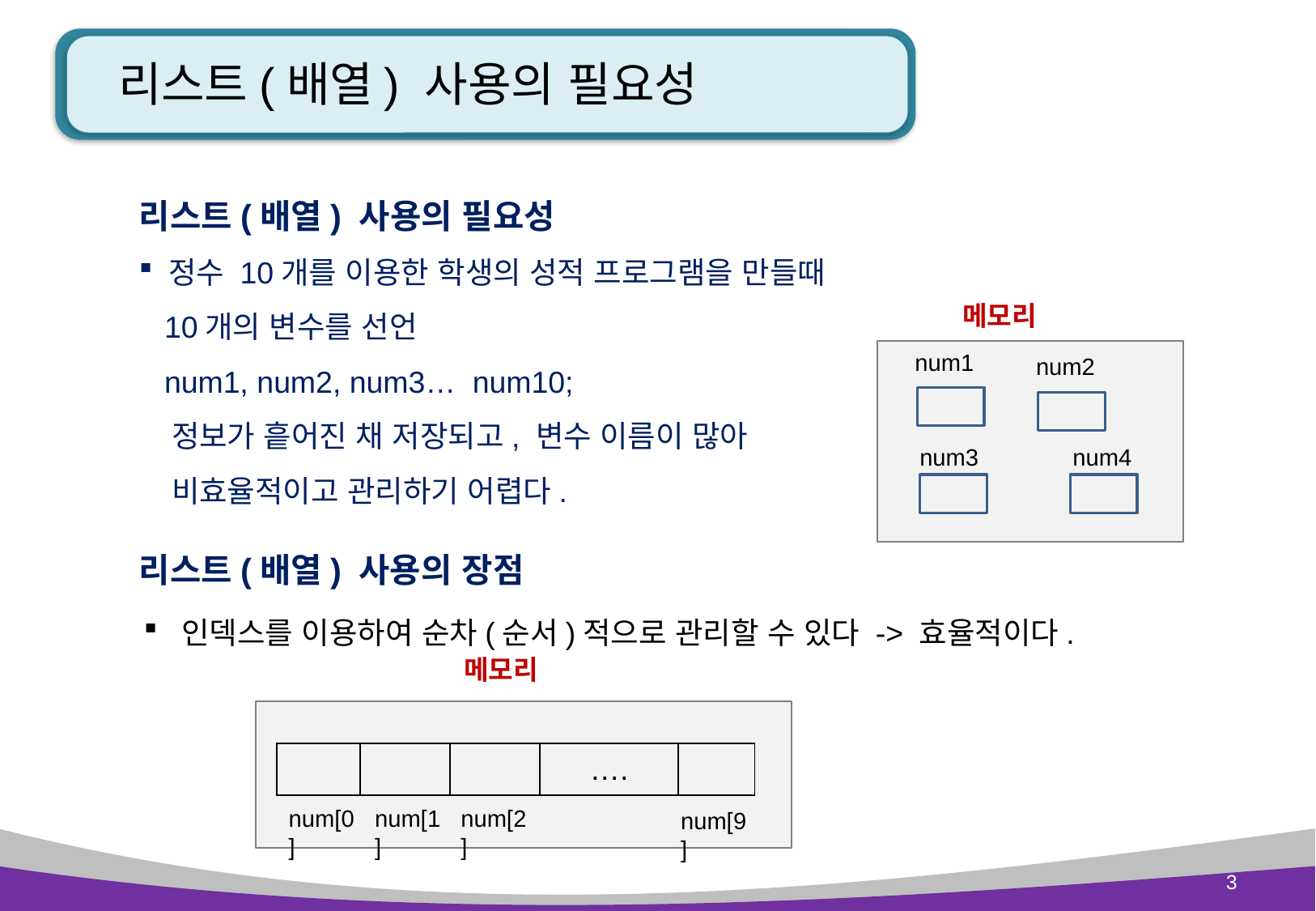

# 리스트(배열) 사용의 필요성
리스트(배열) 사용의 필요성
 정수 10개를 이용한 학생의 성적 프로그램을 만들때
   10개의 변수를 선언
   num1, num2, num3…  num10;
   정보가 흩어진 채 저장되고, 변수 이름이 많아
   비효율적이고 관리하기 어렵다.
메모리

num1
num2

num3
num4

리스트(배열) 사용의 장점
인덱스를 이용하여 순차(순서)적으로 관리할 수 있다 -> 효율적이다.
메모리

|  |  |  | …. |  |
| --- | --- | --- | --- | --- |
num[0]
num[1]
num[2]
num[9]
3